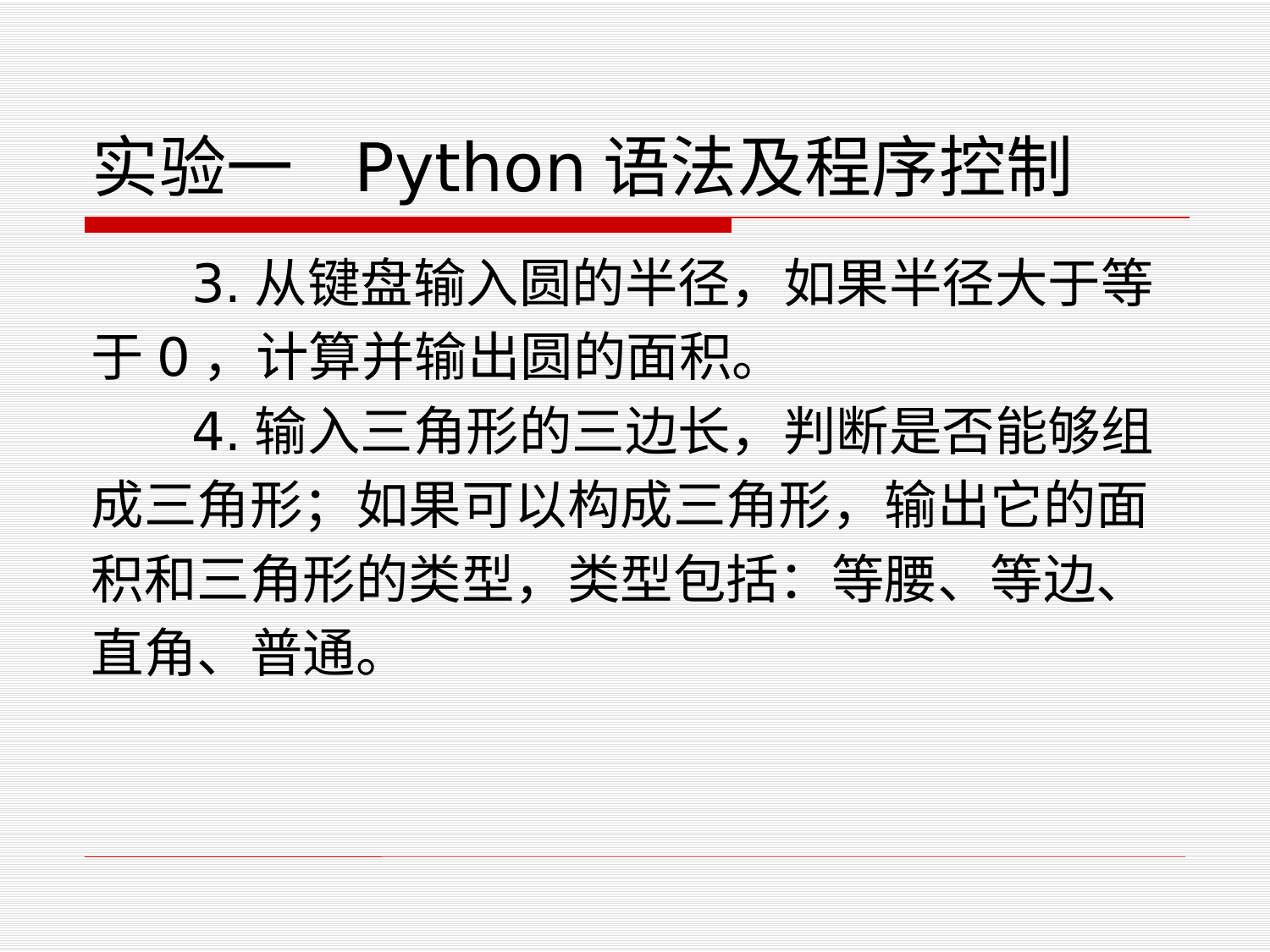

# 实验一   Python语法及程序控制
      3.从键盘输入圆的半径，如果半径大于等
于0，计算并输出圆的面积。
      4.输入三角形的三边长，判断是否能够组
成三角形；如果可以构成三角形，输出它的面
积和三角形的类型，类型包括：等腰、等边、
直角、普通。